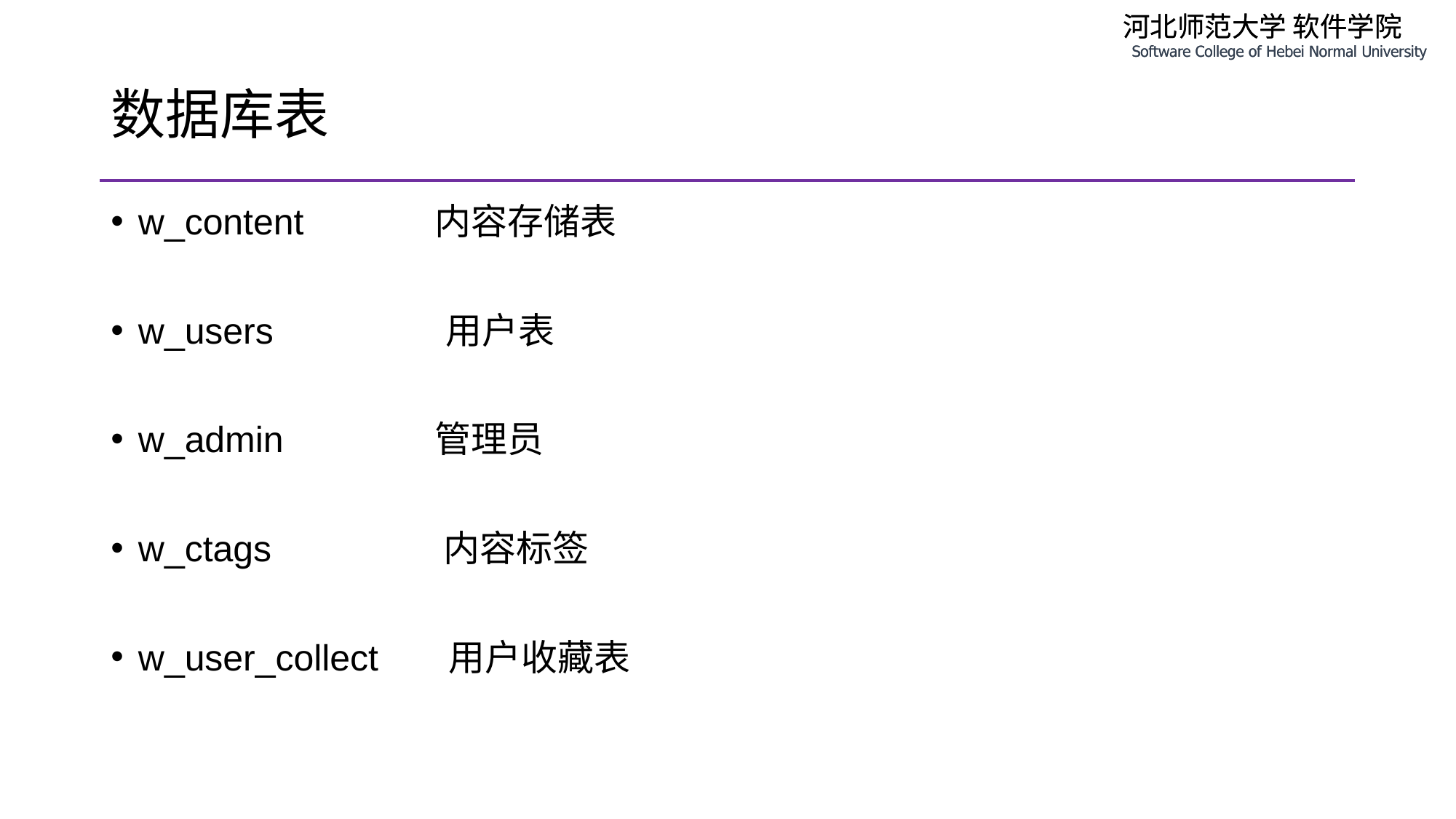

# 数据库表
w_content            内容存储表

w_users                用户表

w_admin              管理员

w_ctags                内容标签

w_user_collect      用户收藏表